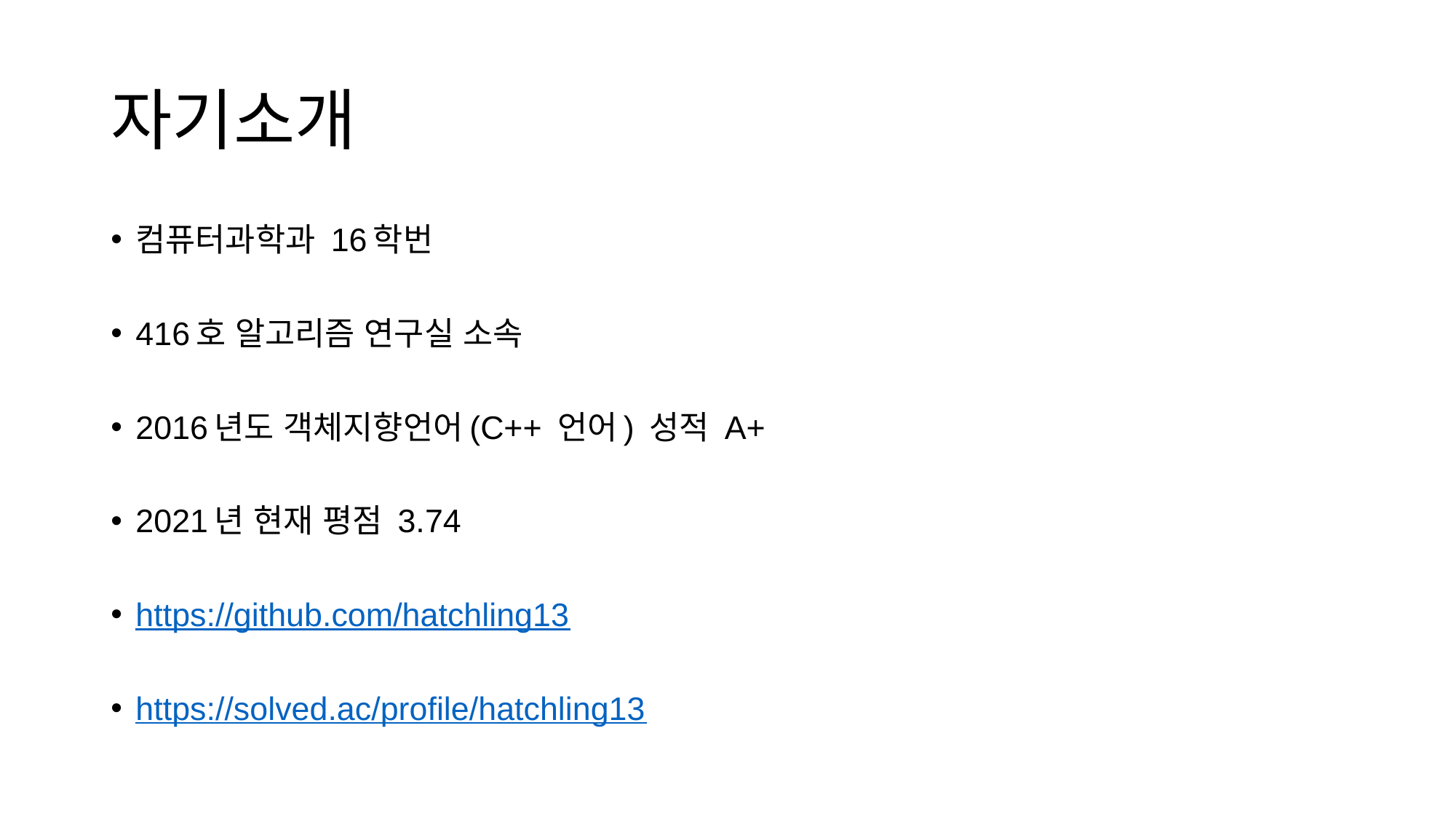

# 자기소개
컴퓨터과학과 16학번

416호 알고리즘 연구실 소속

2016년도 객체지향언어(C++ 언어) 성적 A+

2021년 현재 평점 3.74

https://github.com/hatchling13

https://solved.ac/profile/hatchling13